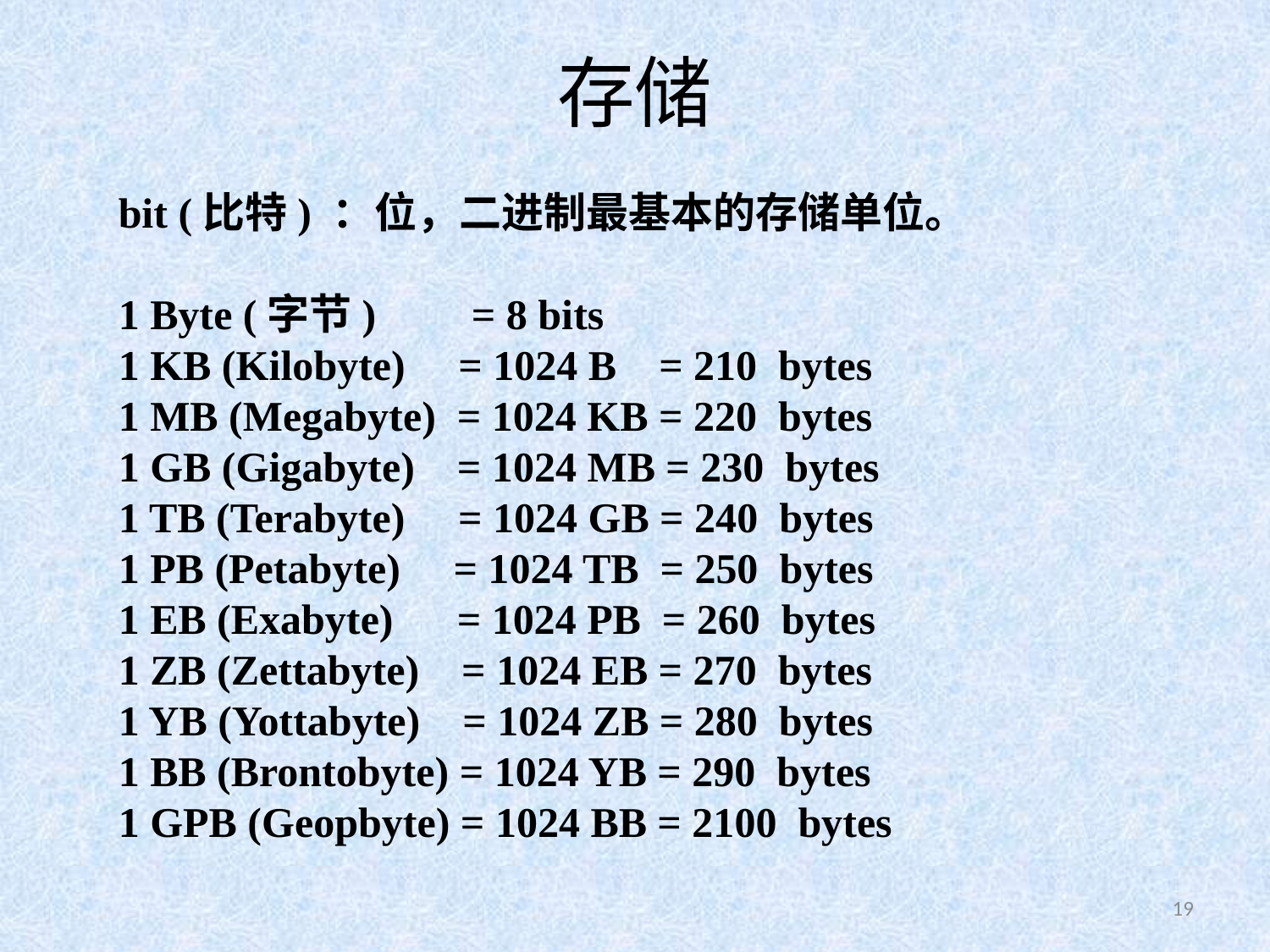

存储
bit (比特) ：位，二进制最基本的存储单位。

1 Byte (字节)         = 8 bits
1 KB (Kilobyte)     = 1024 B    = 210  bytes
1 MB (Megabyte)  = 1024 KB = 220  bytes
1 GB (Gigabyte)    = 1024 MB = 230  bytes
1 TB (Terabyte)     = 1024 GB = 240  bytes
1 PB (Petabyte)     = 1024 TB  = 250  bytes
1 EB (Exabyte)      = 1024 PB  = 260  bytes
1 ZB (Zettabyte)    = 1024 EB = 270  bytes
1 YB (Yottabyte)    = 1024 ZB = 280  bytes
1 BB (Brontobyte) = 1024 YB = 290  bytes
1 GPB (Geopbyte) = 1024 BB = 2100  bytes
19